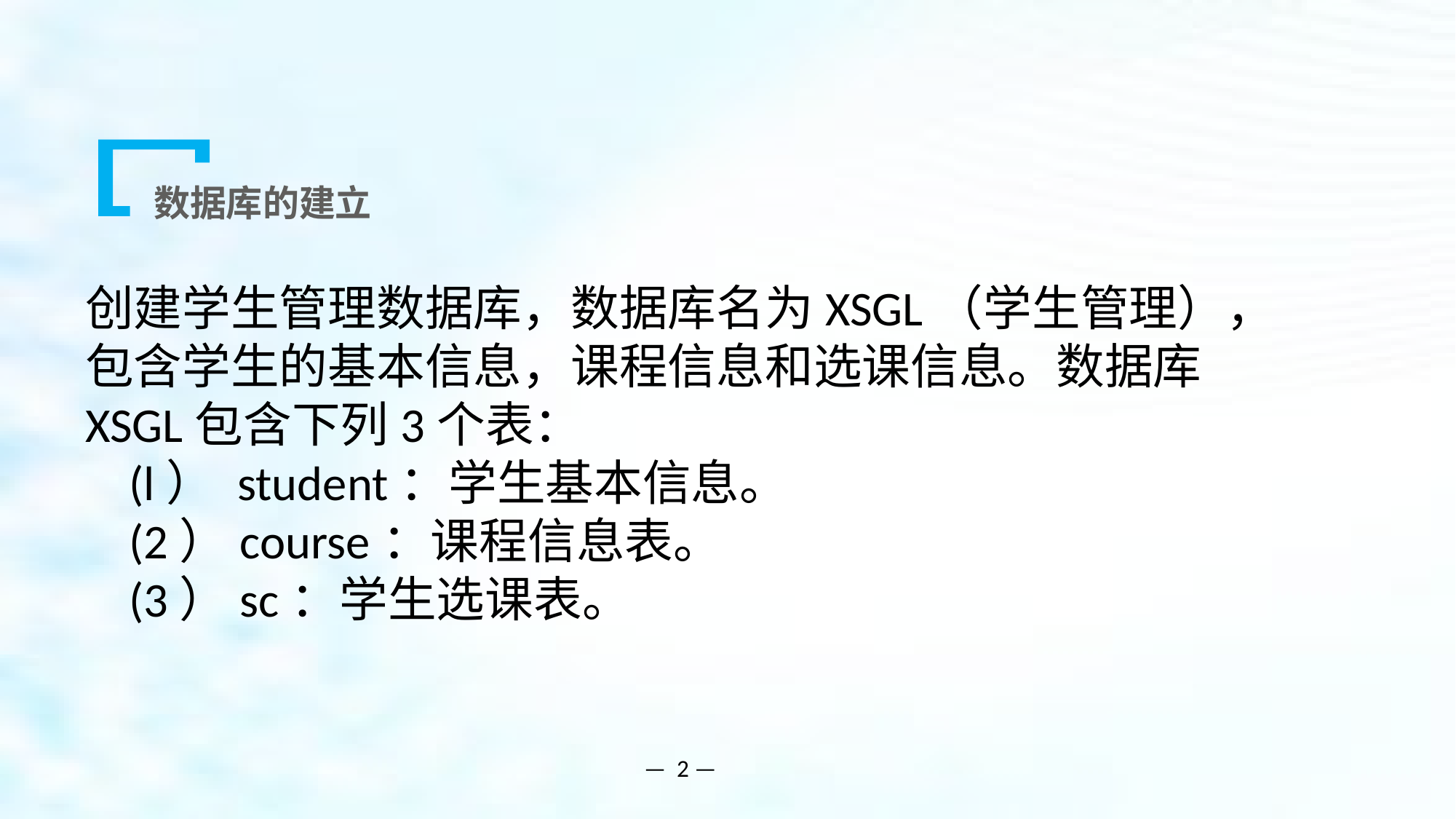

数据库的建立
创建学生管理数据库，数据库名为XSGL（学生管理），包含学生的基本信息，课程信息和选课信息。数据库XSGL包含下列3个表：
    (l） student：学生基本信息。
    (2）course：课程信息表。
    (3）sc：学生选课表。